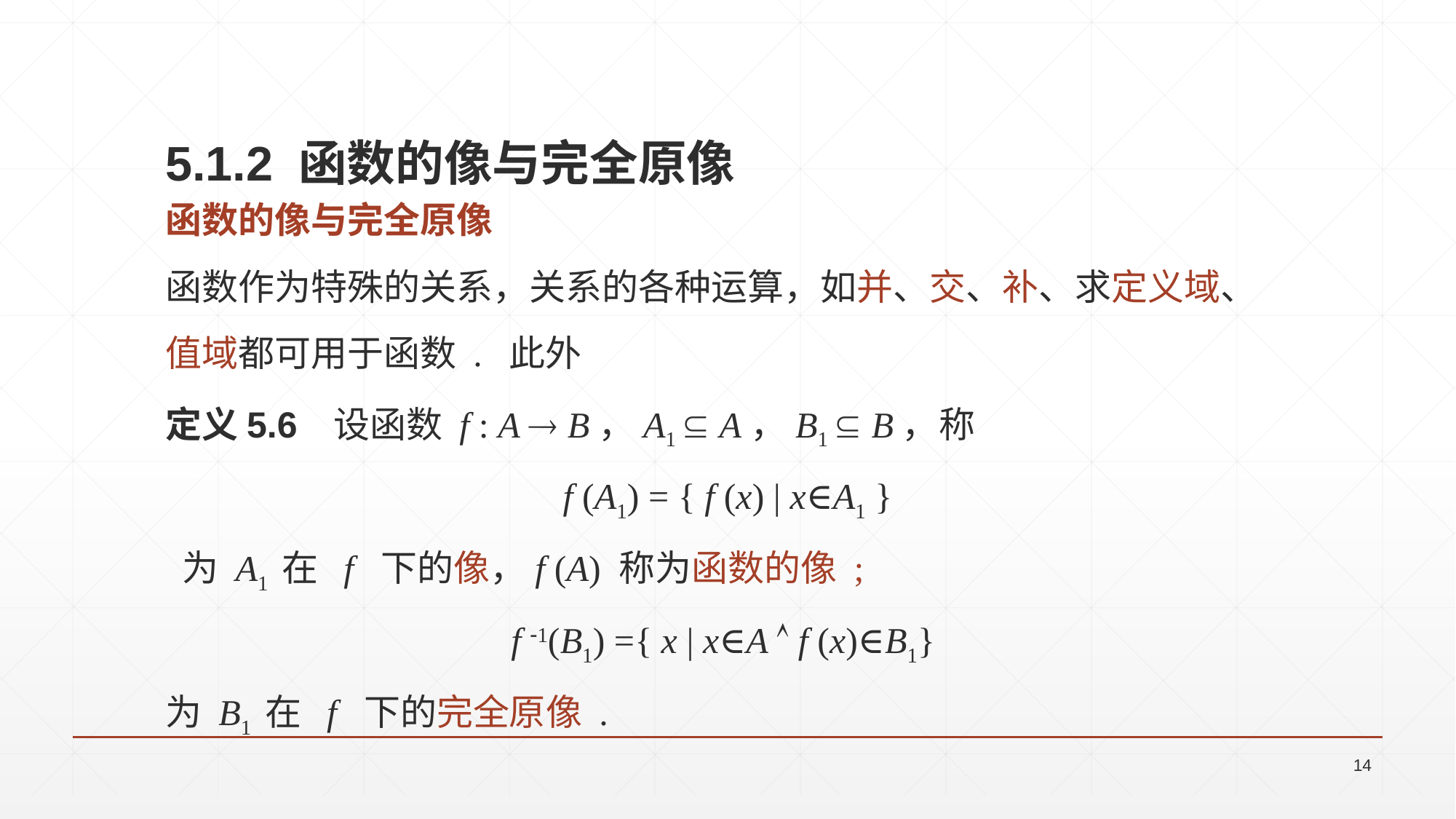

5.1.2 函数的像与完全原像
函数的像与完全原像
函数作为特殊的关系，关系的各种运算，如并、交、补、求定义域、
值域都可用于函数 .  此外
定义5.6   设函数 f : A → B，A1 ⊆ A，B1 ⊆ B，称
f (A1) = { f (x) | x∈A1 }
 为 A1 在  f  下的像，f (A) 称为函数的像 ;
f −1(B1) ={ x | x∈A ∧ f (x)∈B1}
为 B1 在  f  下的完全原像 .
14